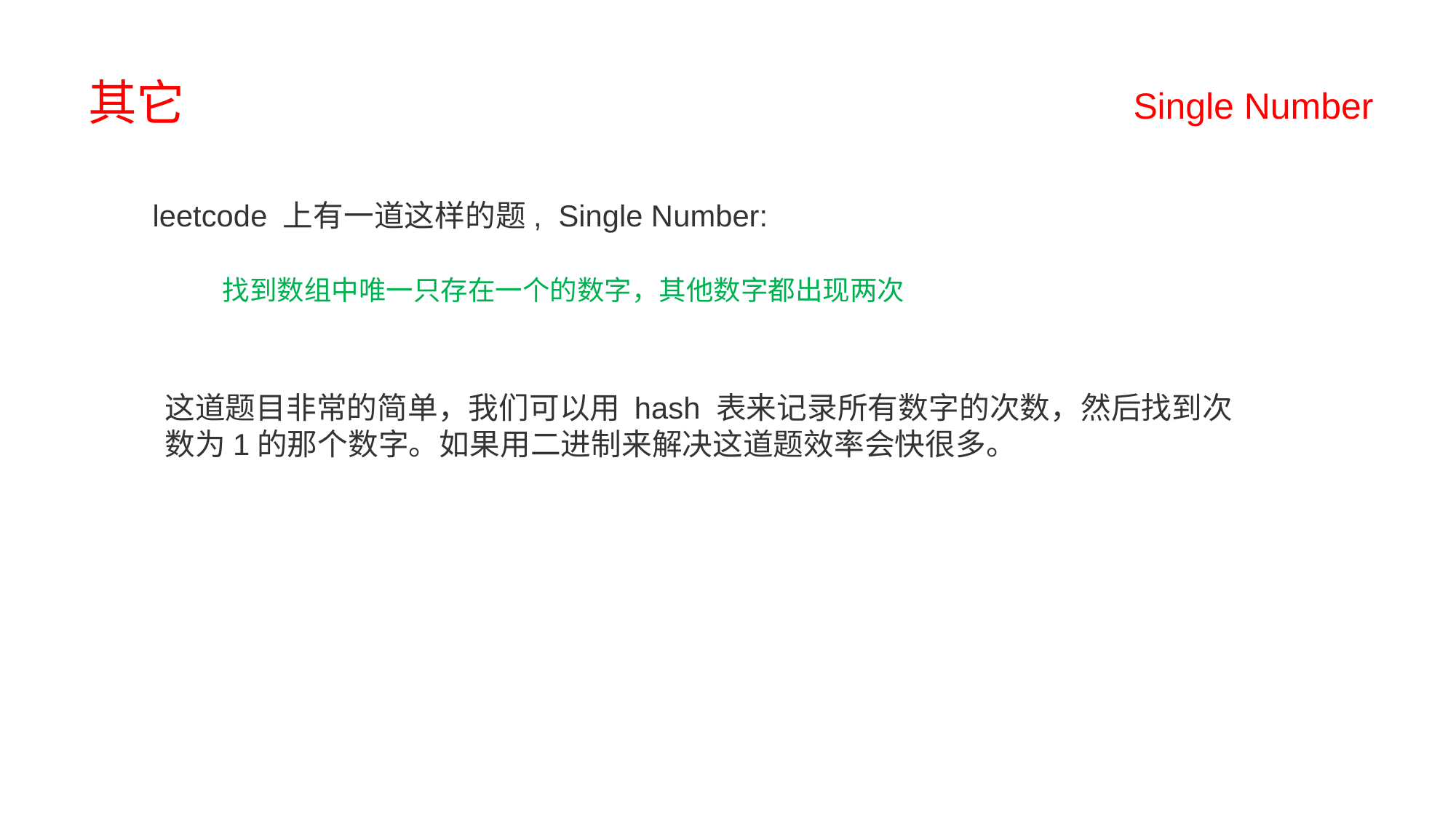

# 其它
Single Number
leetcode 上有一道这样的题,  Single Number:
找到数组中唯一只存在一个的数字，其他数字都出现两次
这道题目非常的简单，我们可以用 hash 表来记录所有数字的次数，然后找到次数为1的那个数字。如果用二进制来解决这道题效率会快很多。